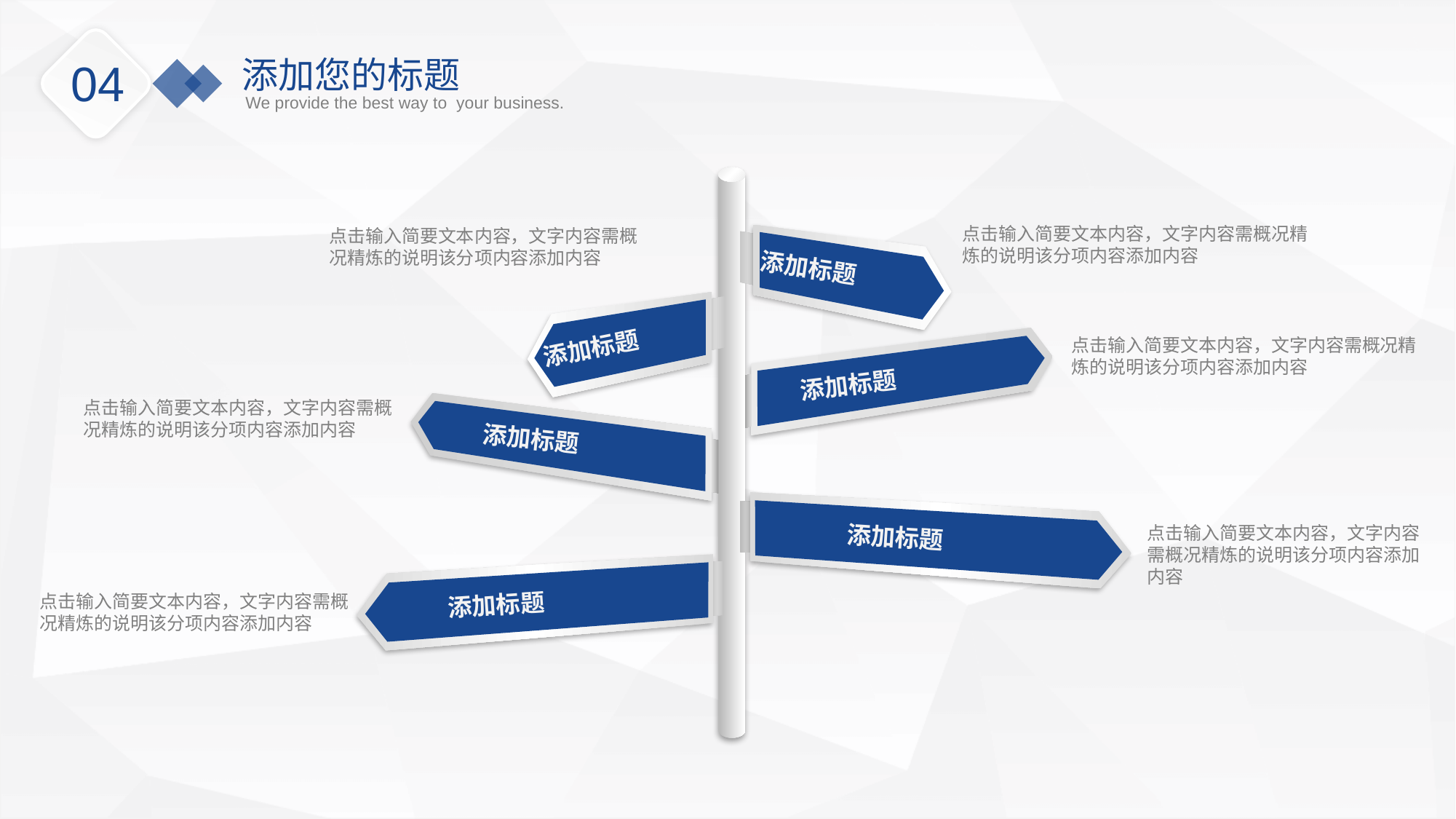

添加您的标题
We provide the best way to  your business.
04

点击输入简要文本内容，文字内容需概况精炼的说明该分项内容添加内容
点击输入简要文本内容，文字内容需概况精炼的说明该分项内容添加内容

添加标题

添加标题

点击输入简要文本内容，文字内容需概况精炼的说明该分项内容添加内容
添加标题
点击输入简要文本内容，文字内容需概况精炼的说明该分项内容添加内容

添加标题

点击输入简要文本内容，文字内容需概况精炼的说明该分项内容添加内容
添加标题

添加标题
点击输入简要文本内容，文字内容需概况精炼的说明该分项内容添加内容